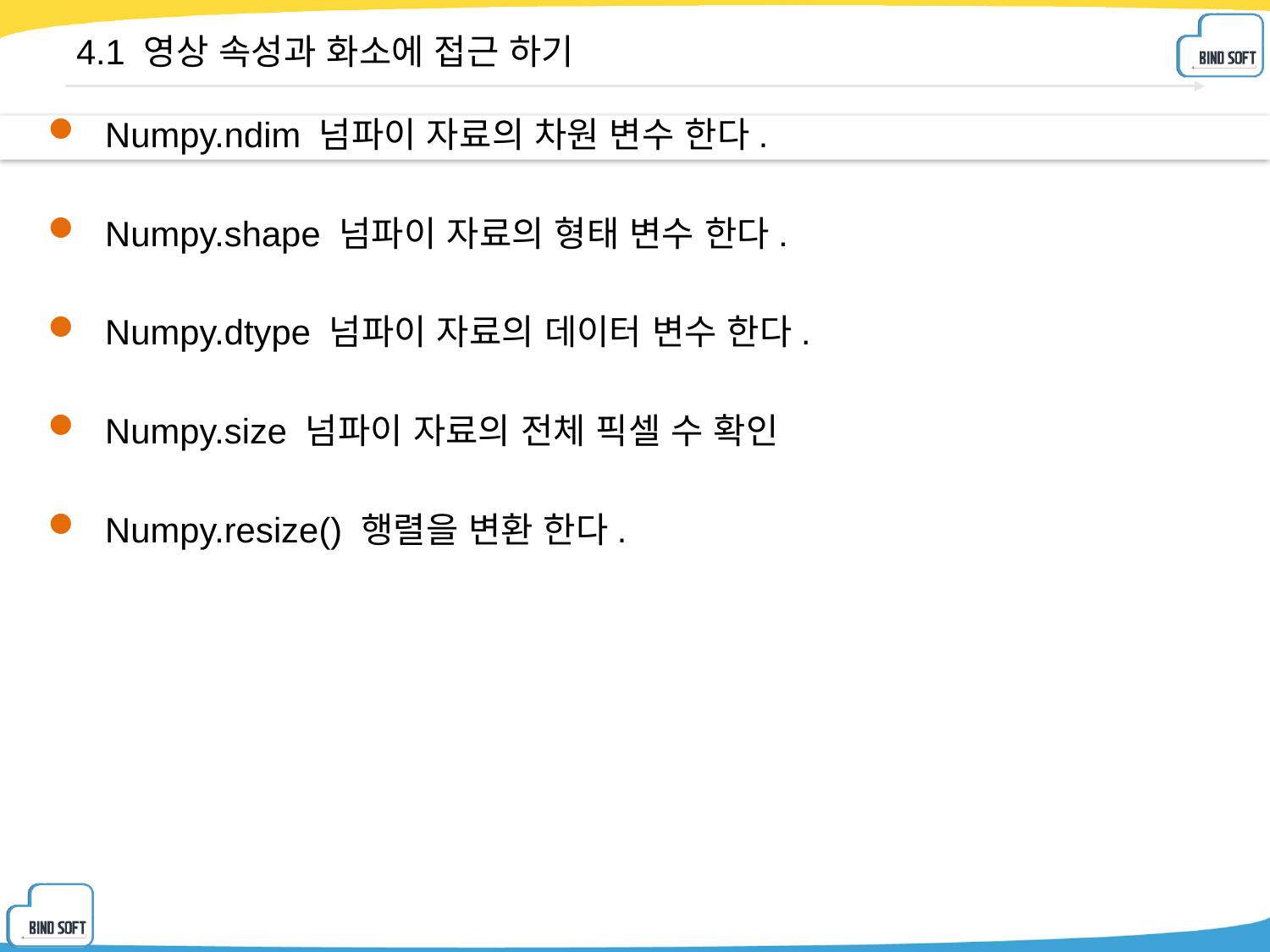

# 4.1 영상 속성과 화소에 접근 하기
 Numpy.ndim 넘파이 자료의 차원 변수 한다.

 Numpy.shape 넘파이 자료의 형태 변수 한다.

 Numpy.dtype 넘파이 자료의 데이터 변수 한다.

 Numpy.size 넘파이 자료의 전체 픽셀 수 확인

 Numpy.resize() 행렬을 변환 한다.